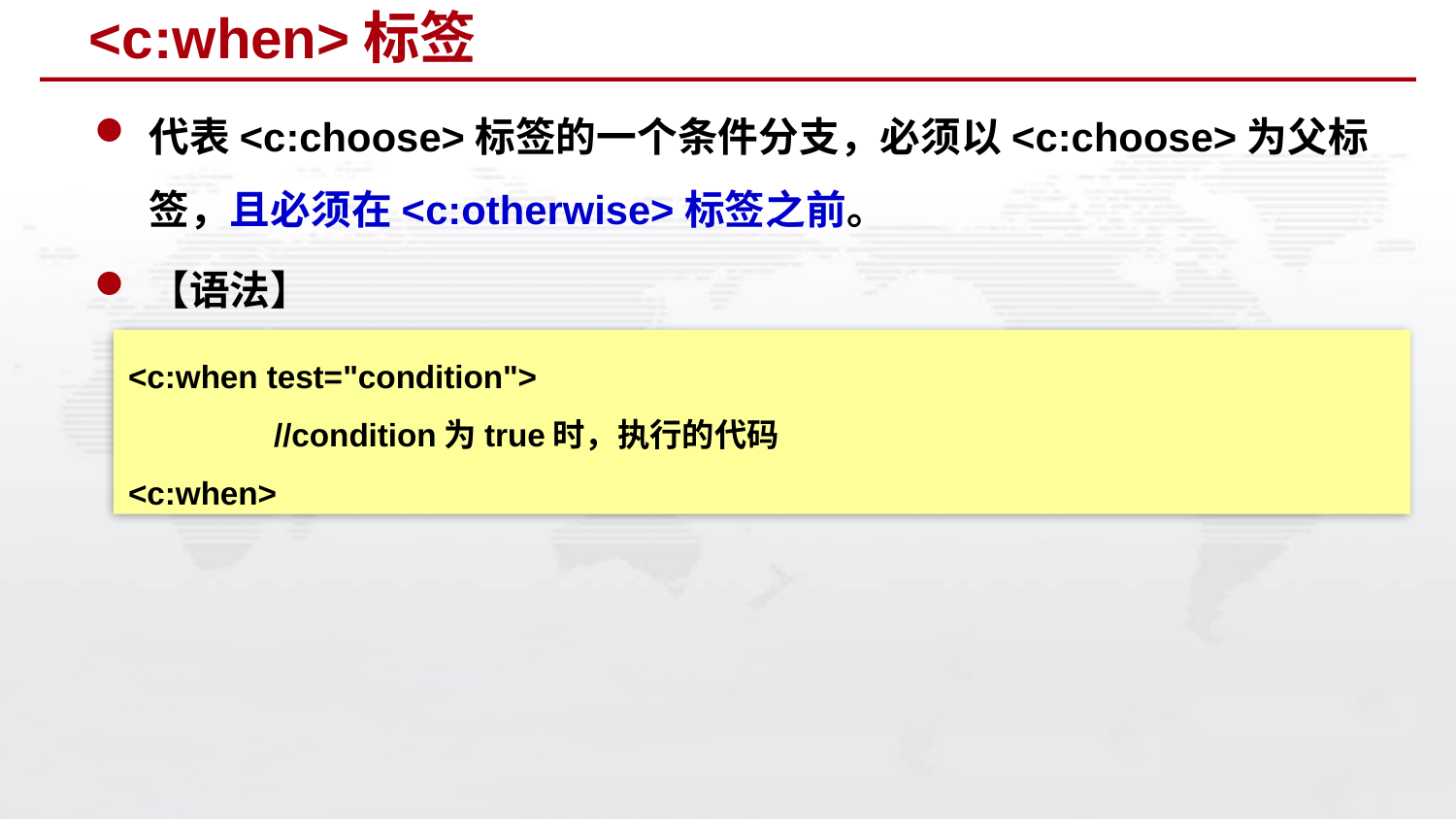

# <c:when>标签
代表<c:choose>标签的一个条件分支，必须以<c:choose>为父标签，且必须在<c:otherwise>标签之前。
【语法】
<c:when test="condition">
	//condition为true时，执行的代码
<c:when>